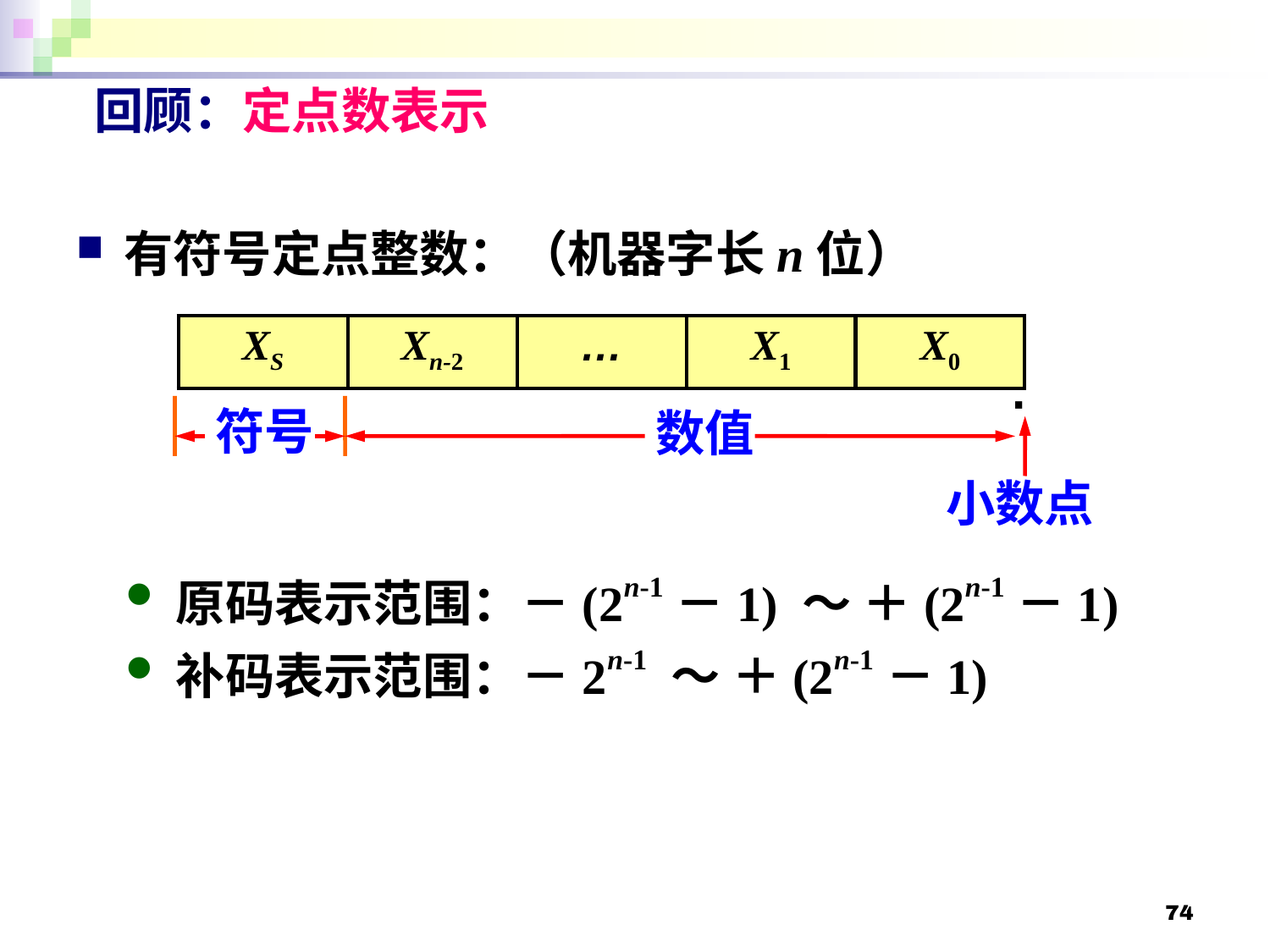

# 回顾：定点数表示
有符号定点整数：（机器字长n位）

原码表示范围：－(2n-1－1) ～ ＋(2n-1－1)
补码表示范围：－2n-1 ～ ＋(2n-1－1)
| XS | Xn-2 | … | X1 | X0 |
| --- | --- | --- | --- | --- |
·
符号

数值

小数点
74